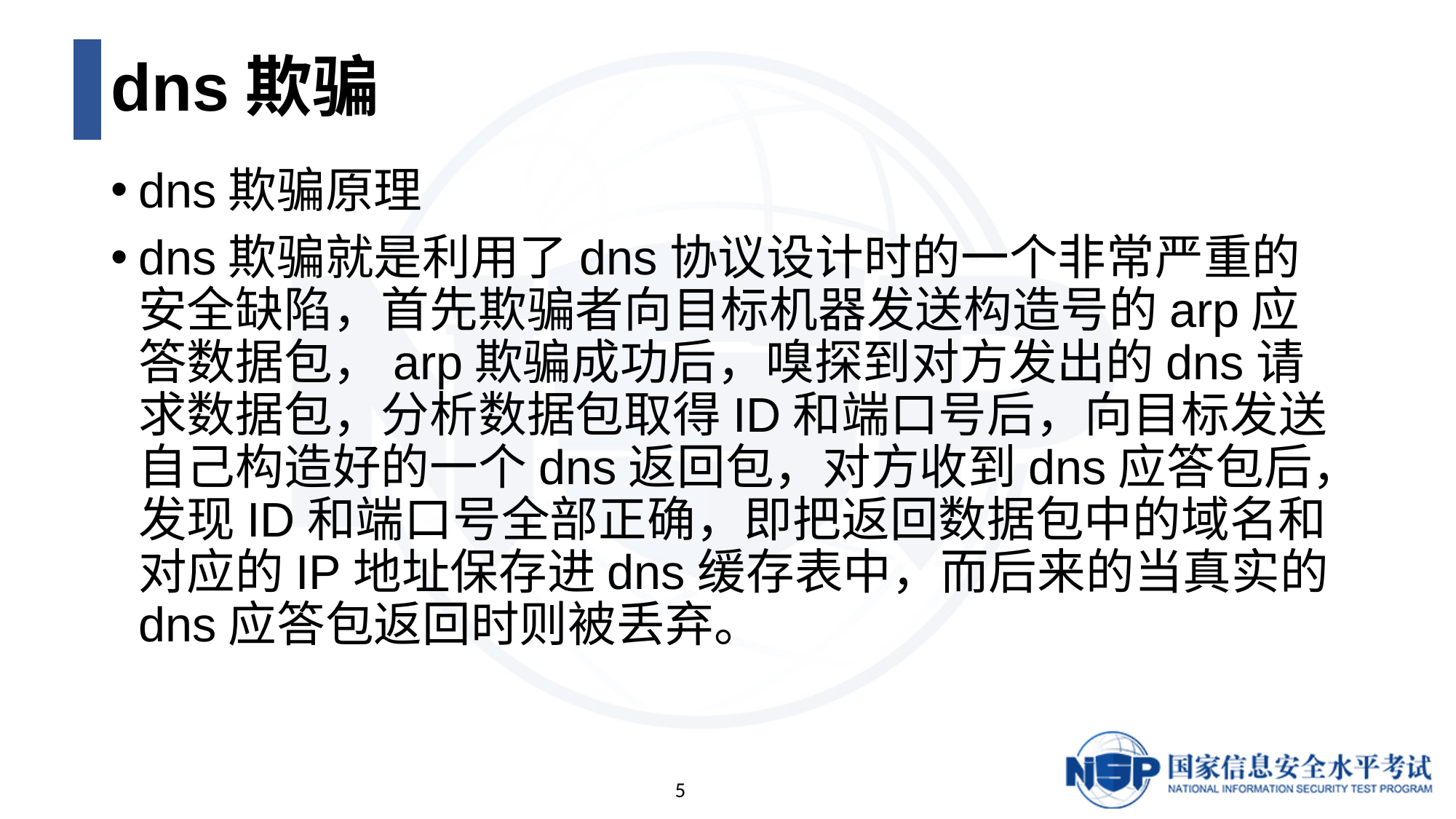

# dns欺骗
dns欺骗原理
dns欺骗就是利用了dns协议设计时的一个非常严重的安全缺陷，首先欺骗者向目标机器发送构造号的arp应答数据包，arp欺骗成功后，嗅探到对方发出的dns请求数据包，分析数据包取得ID和端口号后，向目标发送自己构造好的一个dns返回包，对方收到dns应答包后，发现ID和端口号全部正确，即把返回数据包中的域名和对应的IP地址保存进dns缓存表中，而后来的当真实的dns应答包返回时则被丢弃。